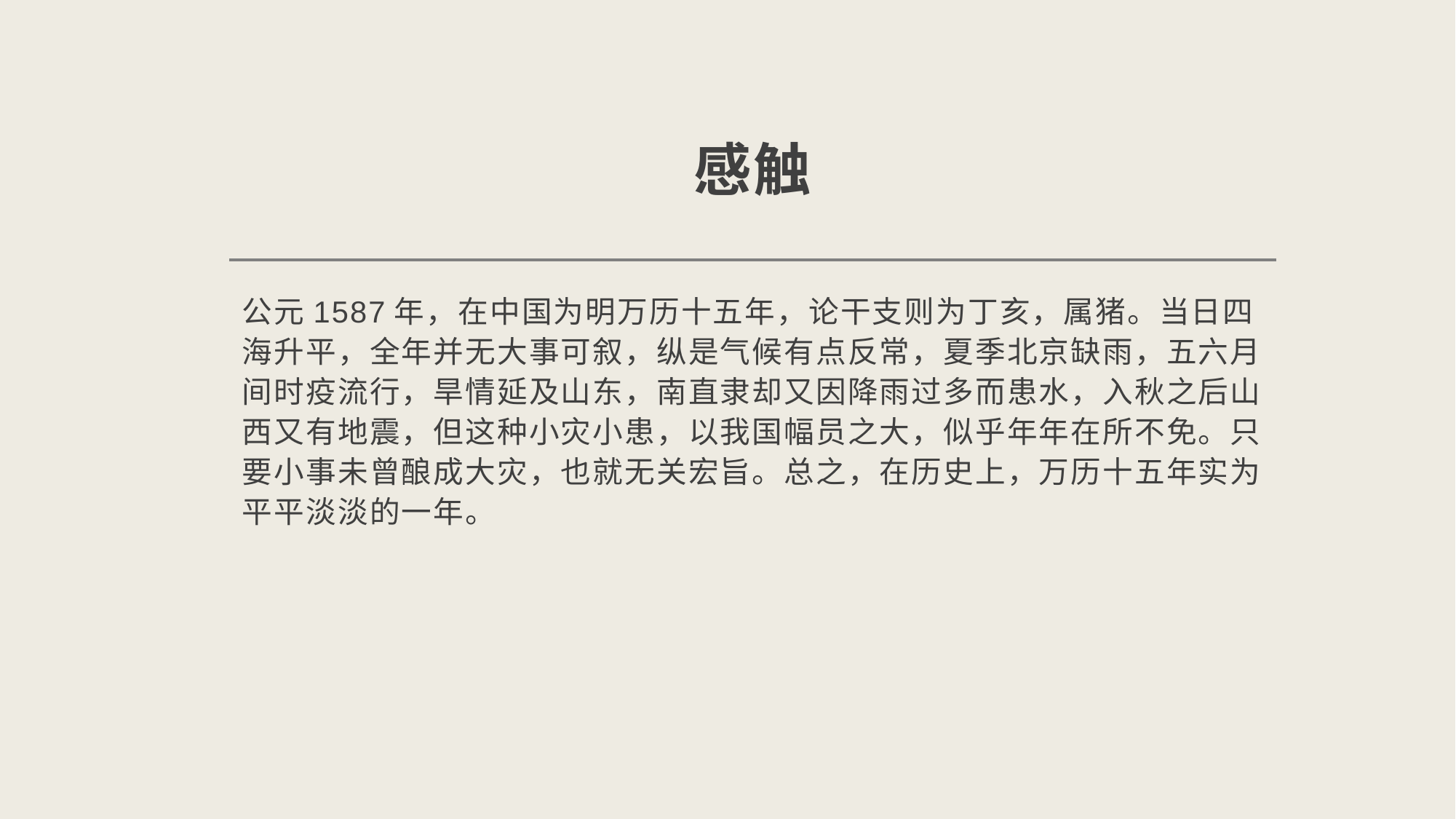

# 感触
公元1587年，在中国为明万历十五年，论干支则为丁亥，属猪。当日四海升平，全年并无大事可叙，纵是气候有点反常，夏季北京缺雨，五六月间时疫流行，旱情延及山东，南直隶却又因降雨过多而患水，入秋之后山西又有地震，但这种小灾小患，以我国幅员之大，似乎年年在所不免。只要小事未曾酿成大灾，也就无关宏旨。总之，在历史上，万历十五年实为平平淡淡的一年。